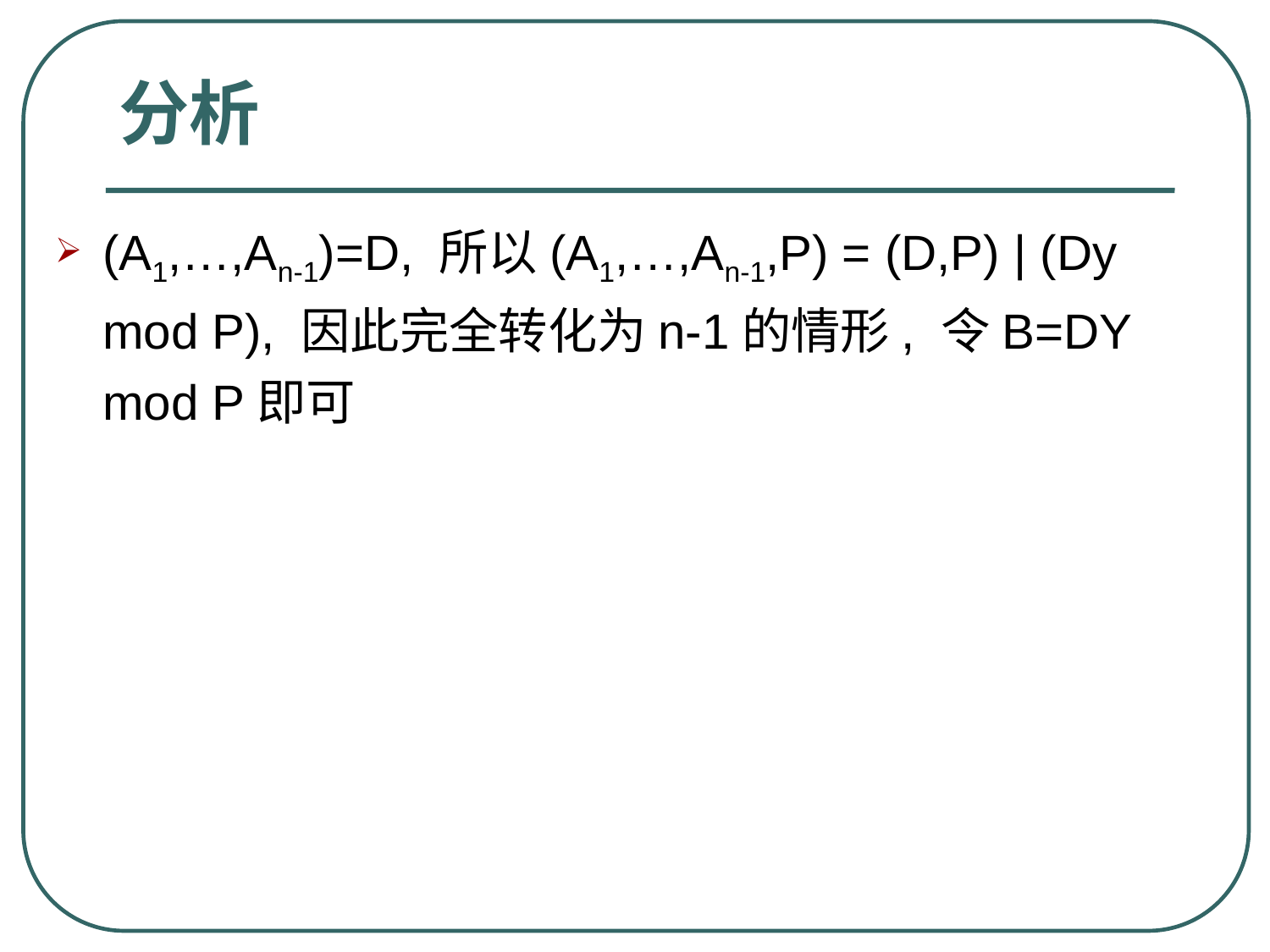

# 分析
(A1,…,An-1)=D, 所以(A1,…,An-1,P) = (D,P) | (Dy mod P), 因此完全转化为n-1的情形, 令B=DY mod P即可